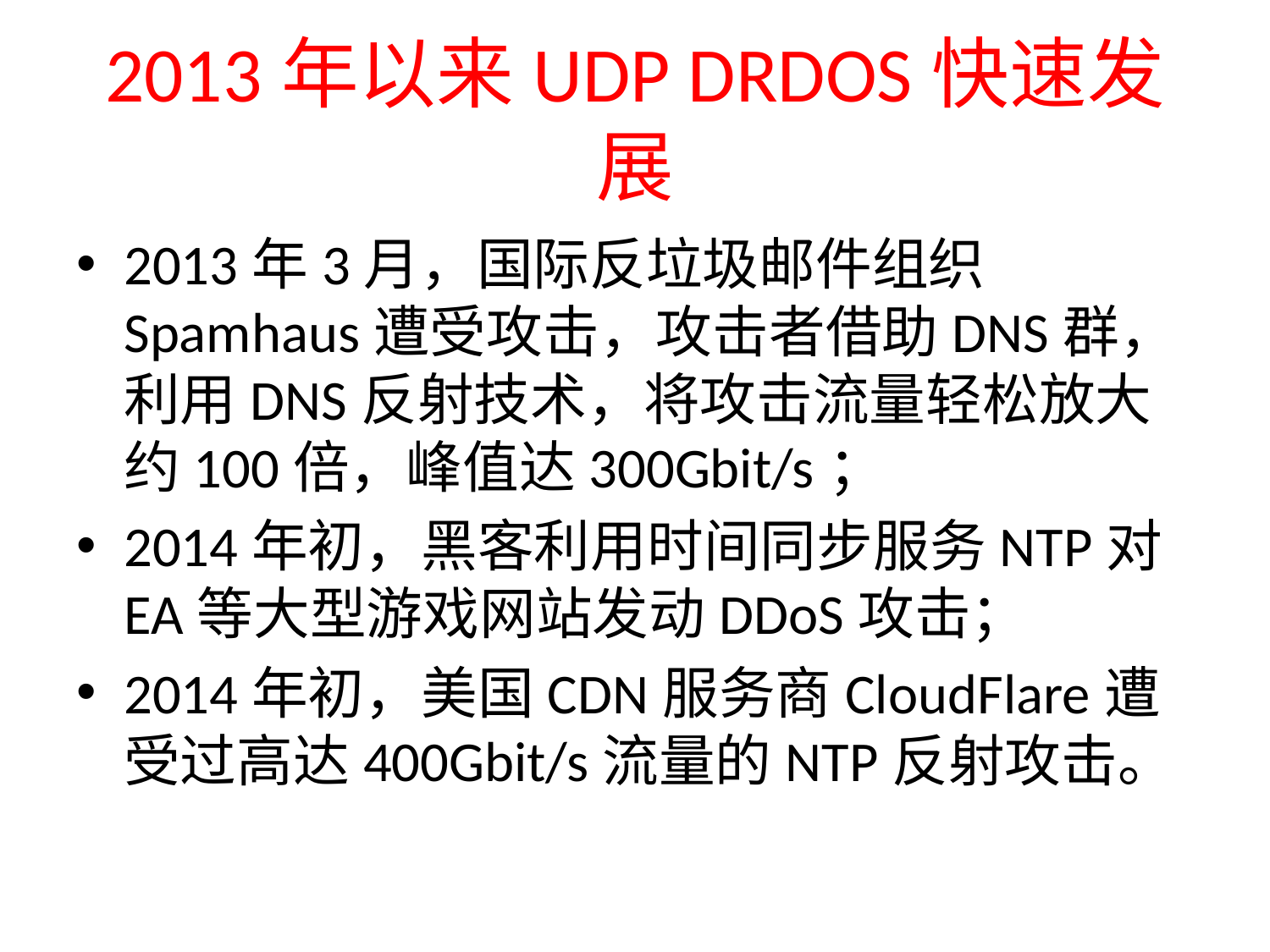

# 2013年以来UDP DRDOS快速发展
2013年3月，国际反垃圾邮件组织Spamhaus遭受攻击，攻击者借助DNS群，利用DNS反射技术，将攻击流量轻松放大约100倍，峰值达300Gbit/s；
2014年初，黑客利用时间同步服务NTP对EA等大型游戏网站发动DDoS攻击；
2014年初，美国CDN服务商CloudFlare遭受过高达400Gbit/s流量的NTP反射攻击。